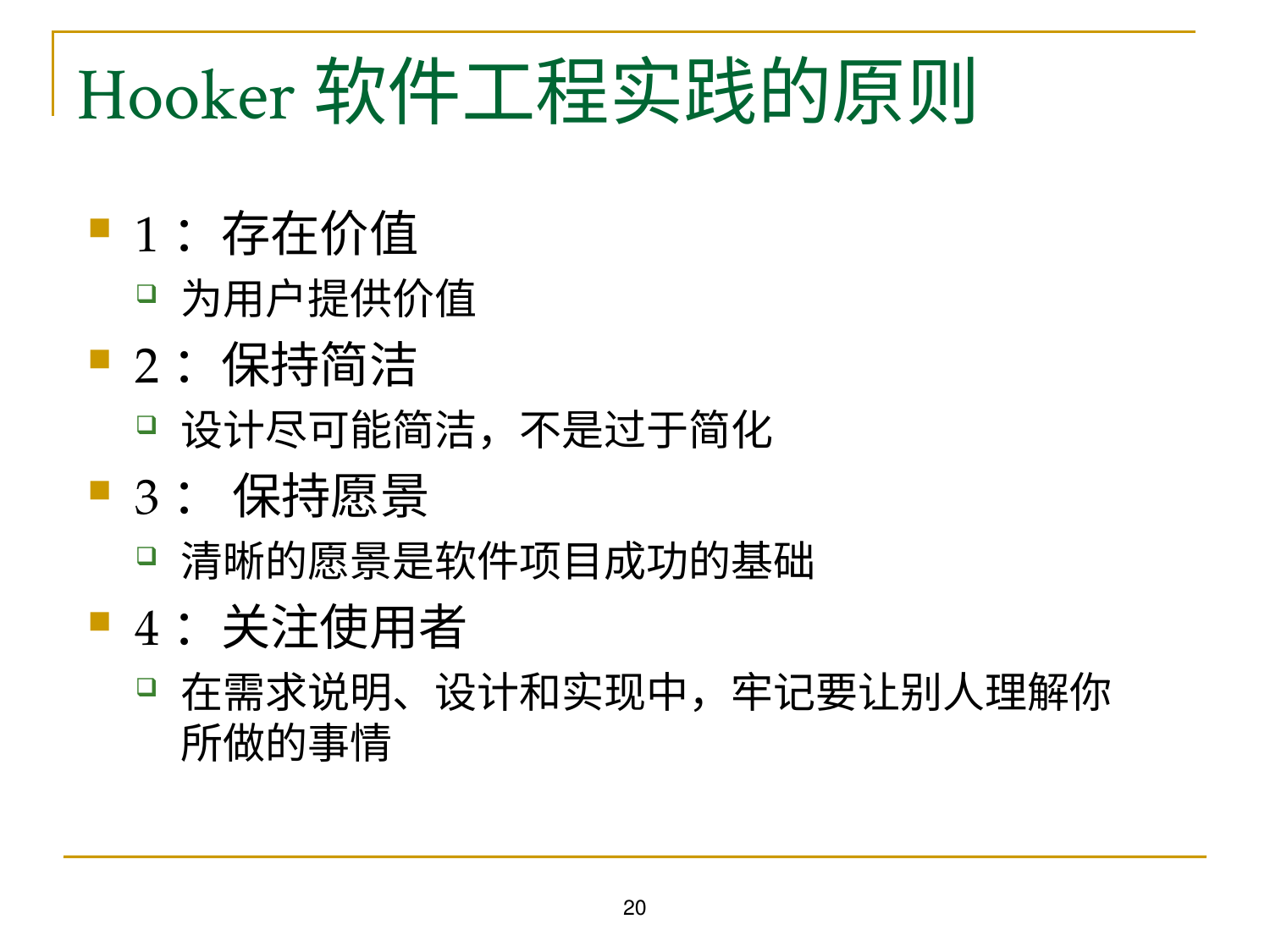

# Hooker软件工程实践的原则
1：存在价值
为用户提供价值
2：保持简洁
设计尽可能简洁，不是过于简化
3： 保持愿景
清晰的愿景是软件项目成功的基础
4：关注使用者
在需求说明、设计和实现中，牢记要让别人理解你所做的事情
20